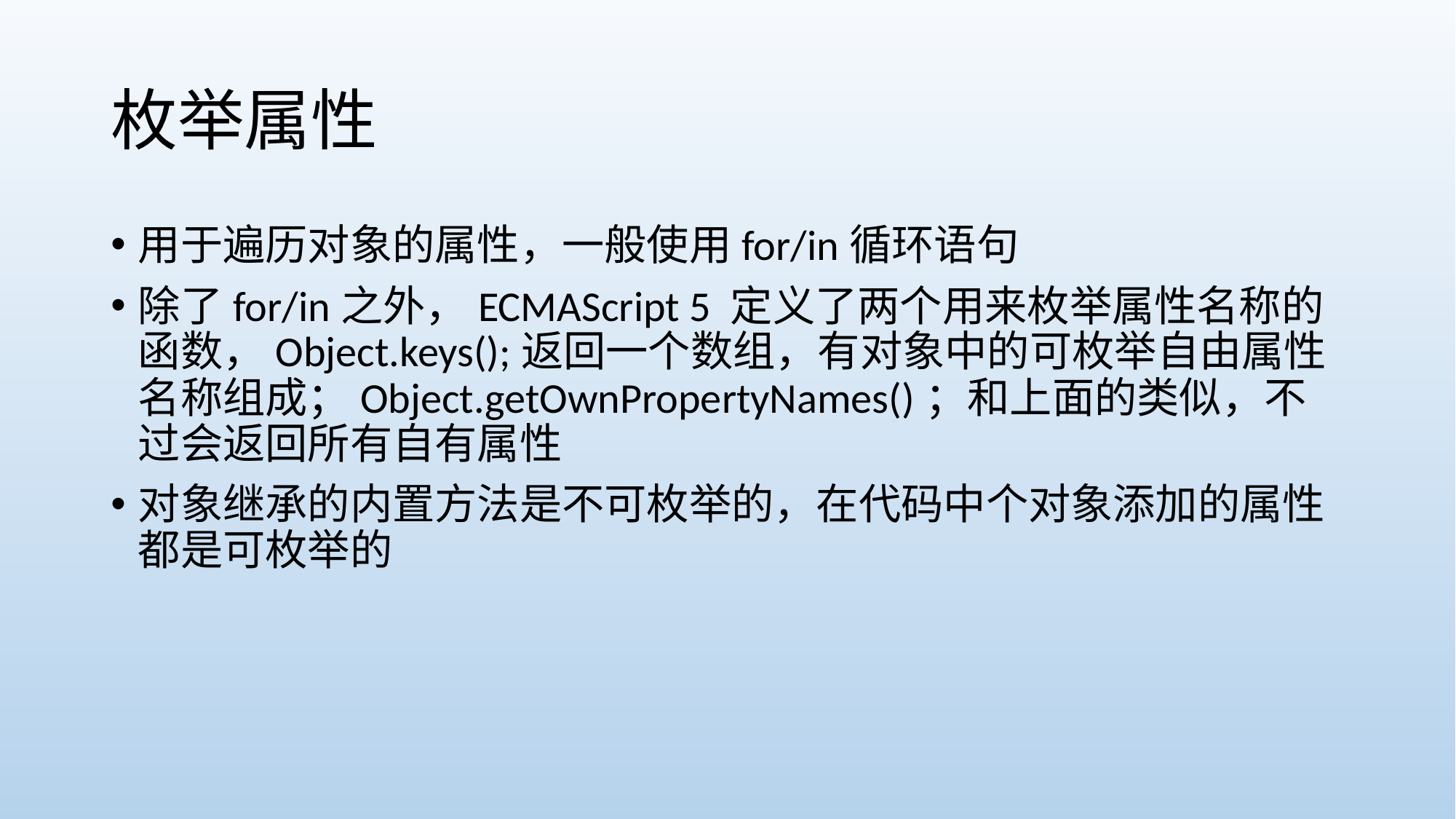

# 枚举属性
用于遍历对象的属性，一般使用for/in循环语句
除了for/in之外，ECMAScript 5 定义了两个用来枚举属性名称的函数，Object.keys();返回一个数组，有对象中的可枚举自由属性名称组成；Object.getOwnPropertyNames()；和上面的类似，不过会返回所有自有属性
对象继承的内置方法是不可枚举的，在代码中个对象添加的属性都是可枚举的